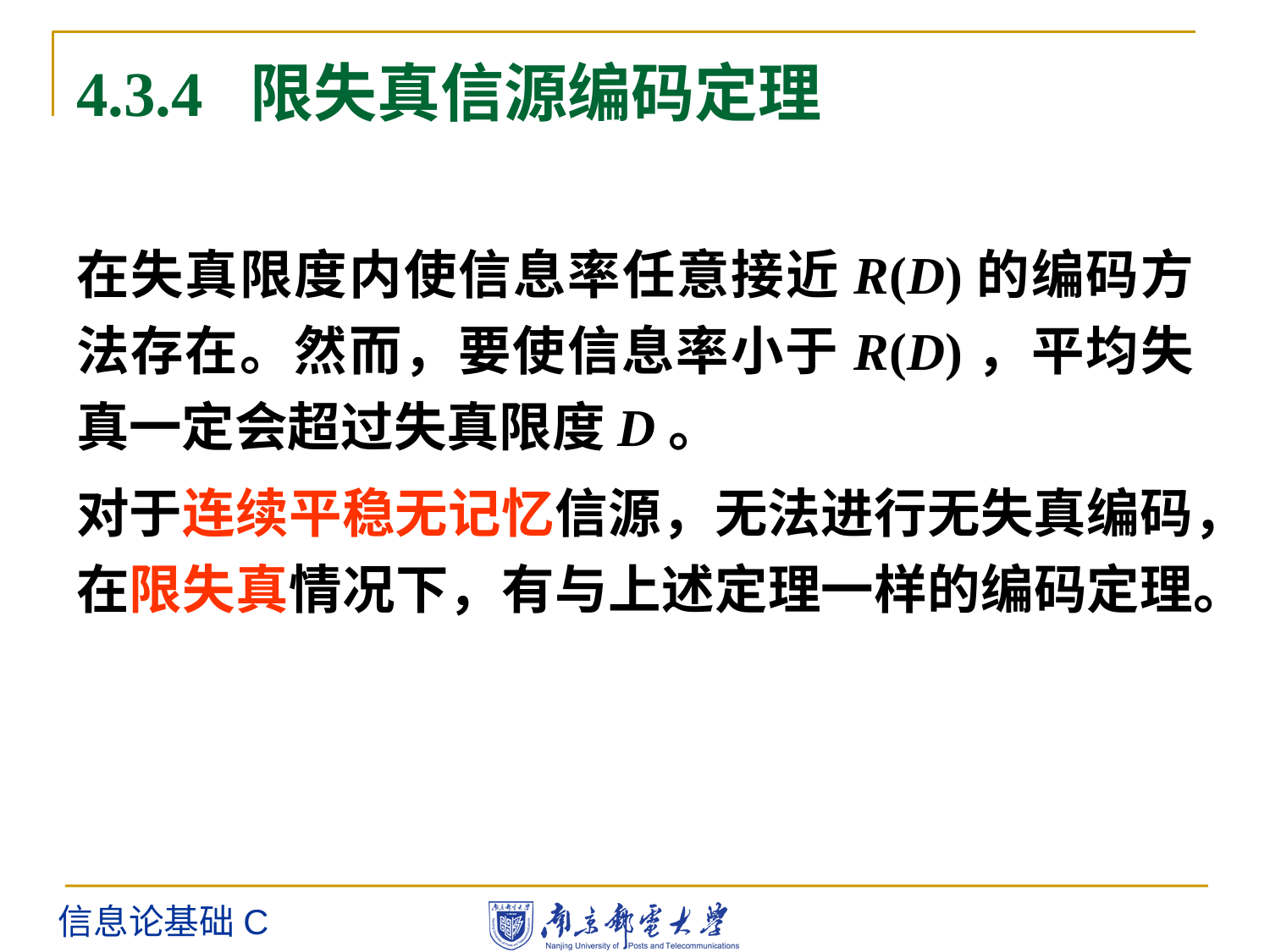

4.3.4  限失真信源编码定理
在失真限度内使信息率任意接近R(D)的编码方法存在。然而，要使信息率小于R(D)，平均失真一定会超过失真限度D。
对于连续平稳无记忆信源，无法进行无失真编码，在限失真情况下，有与上述定理一样的编码定理。
49